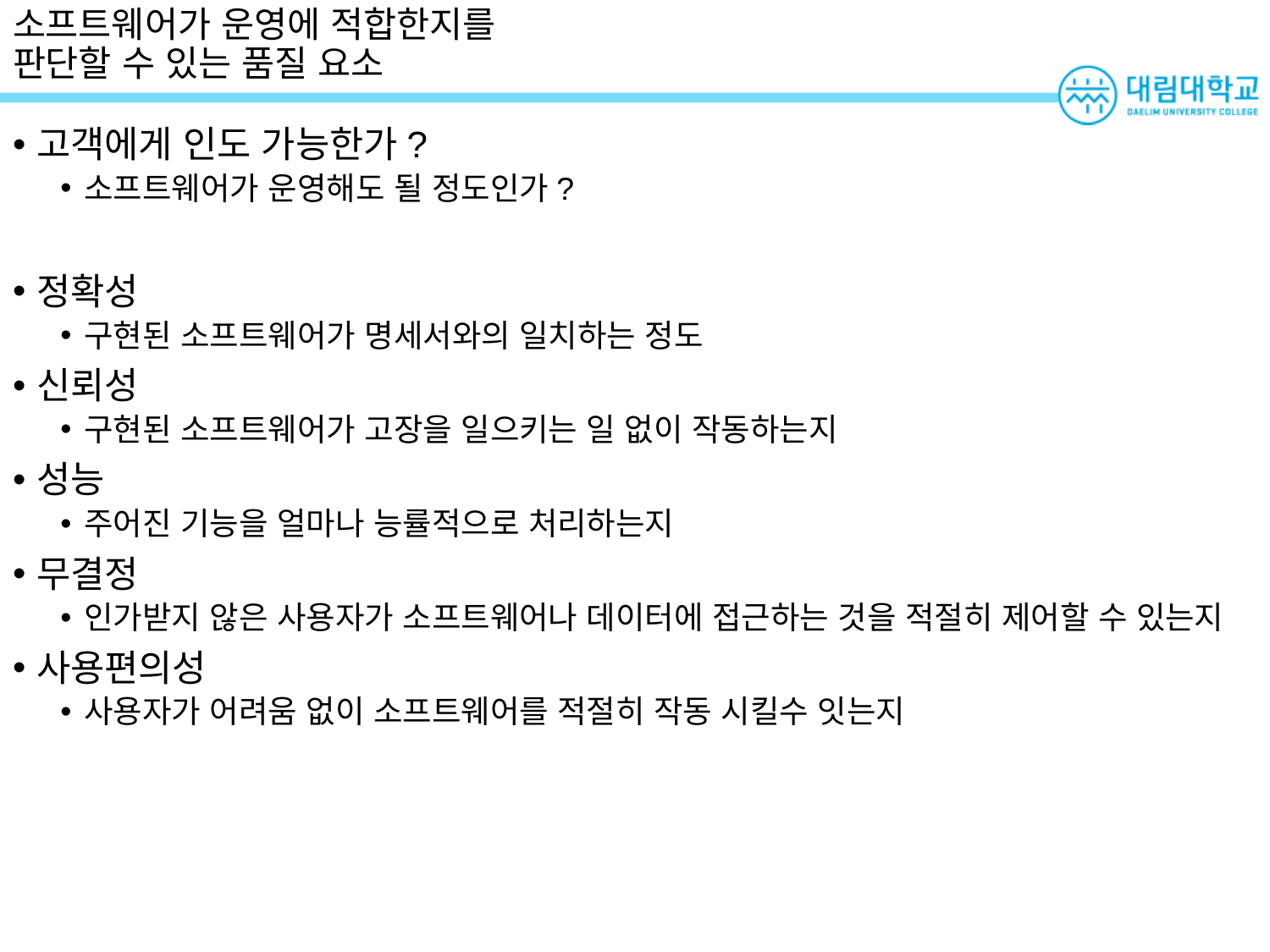

# 소프트웨어가 운영에 적합한지를 판단할 수 있는 품질 요소
고객에게 인도 가능한가?
소프트웨어가 운영해도 될 정도인가?

정확성
구현된 소프트웨어가 명세서와의 일치하는 정도
신뢰성
구현된 소프트웨어가 고장을 일으키는 일 없이 작동하는지
성능
주어진 기능을 얼마나 능률적으로 처리하는지
무결정
인가받지 않은 사용자가 소프트웨어나 데이터에 접근하는 것을 적절히 제어할 수 있는지
사용편의성
사용자가 어려움 없이 소프트웨어를 적절히 작동 시킬수 잇는지